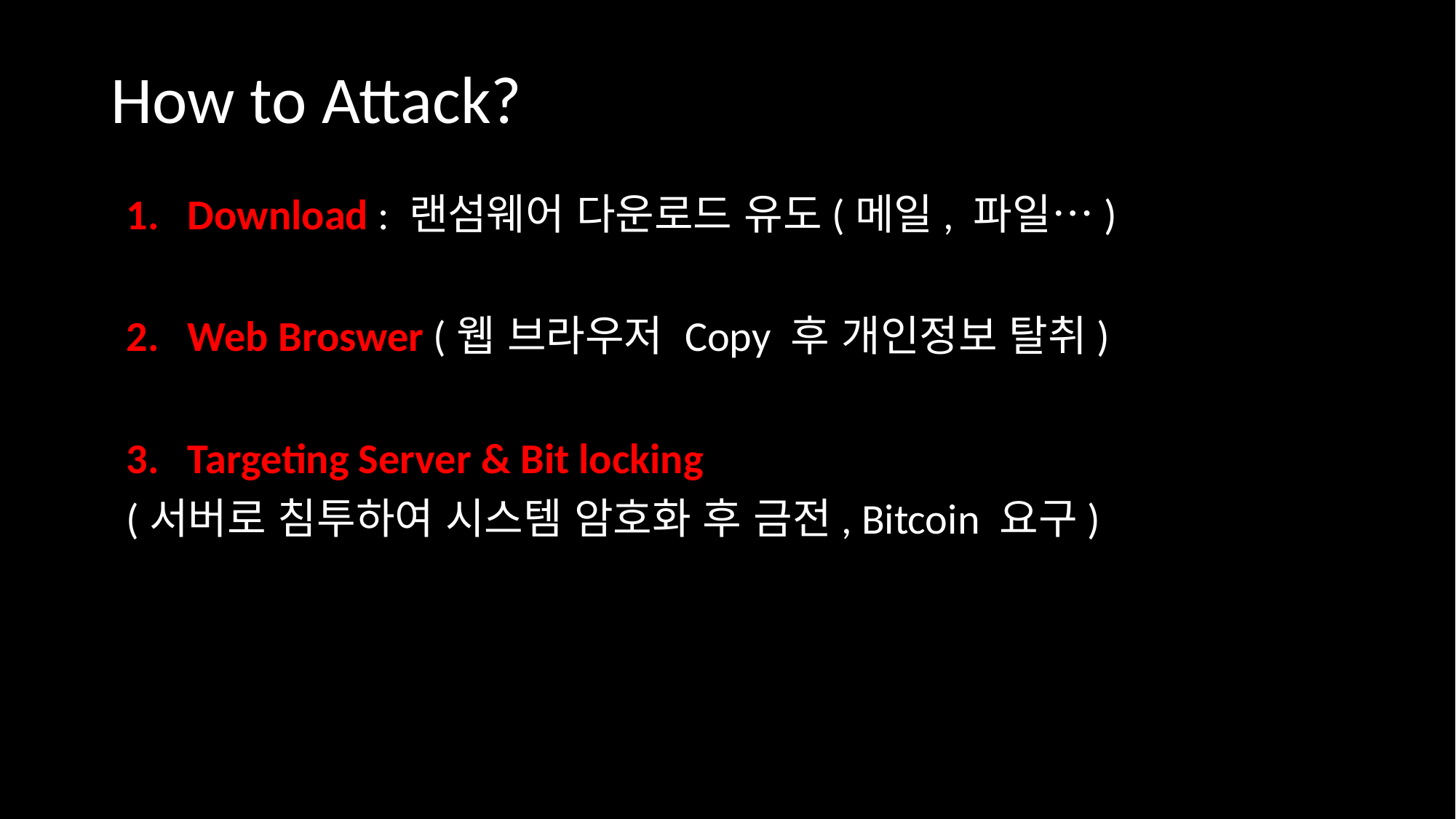

# How to Attack?
Download : 랜섬웨어 다운로드 유도(메일, 파일…)

Web Broswer (웹 브라우저 Copy 후 개인정보 탈취)

Targeting Server & Bit locking
(서버로 침투하여 시스템 암호화 후 금전, Bitcoin 요구)